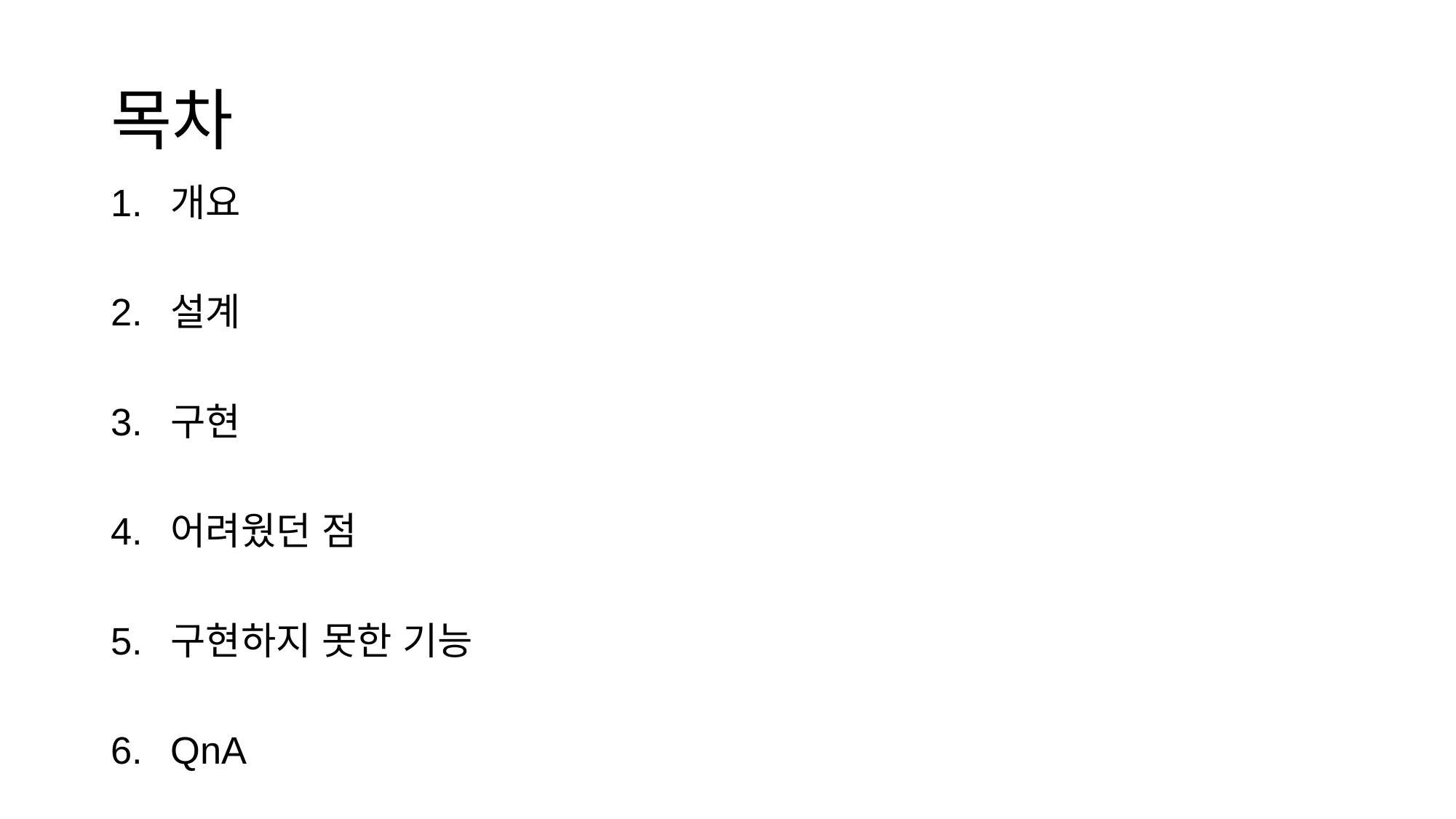

# 목차
개요

설계

구현

어려웠던 점

구현하지 못한 기능

QnA